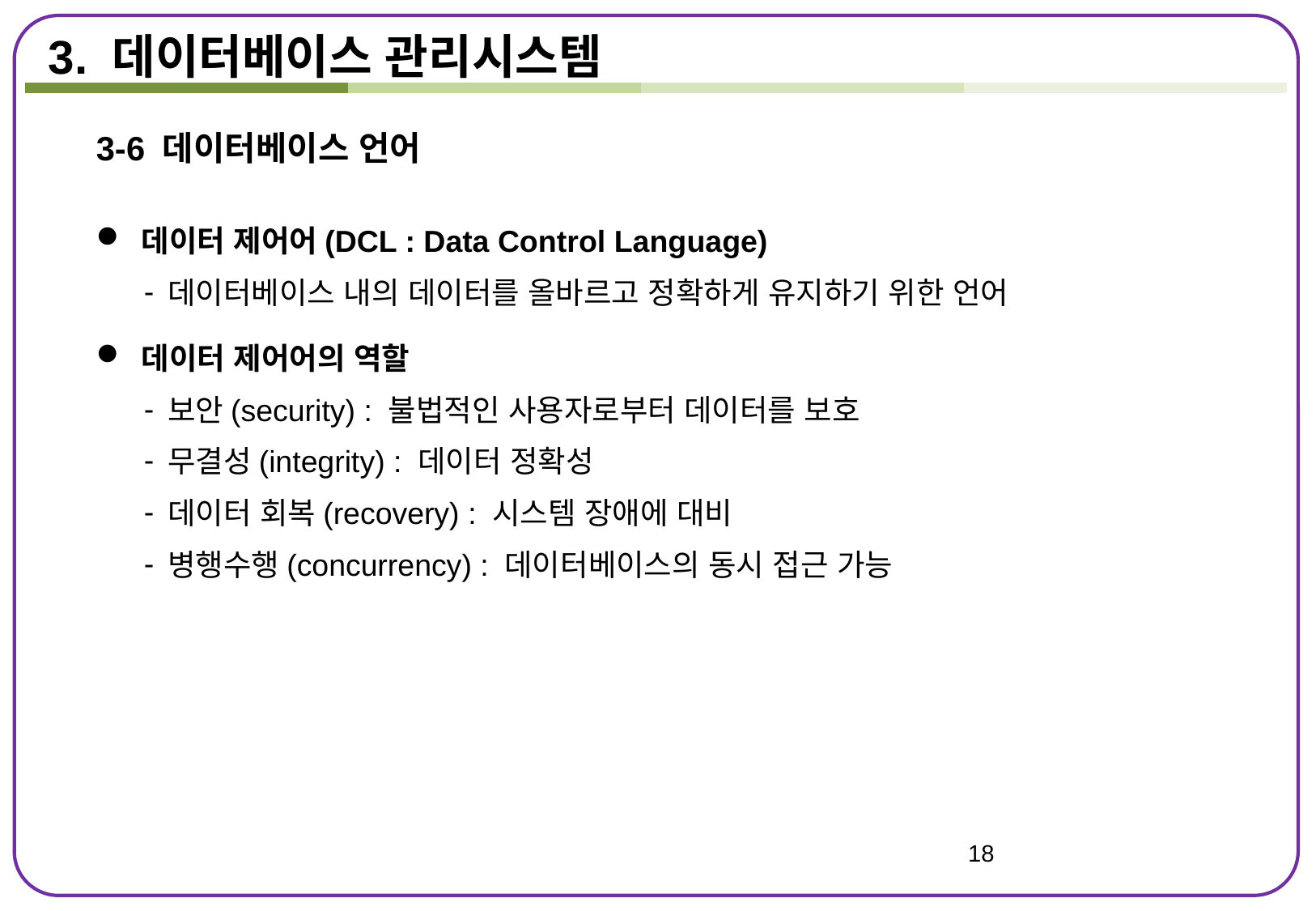

3. 데이터베이스 관리시스템
3-6 데이터베이스 언어
데이터 제어어(DCL : Data Control Language)
데이터베이스 내의 데이터를 올바르고 정확하게 유지하기 위한 언어
데이터 제어어의 역할
보안(security) : 불법적인 사용자로부터 데이터를 보호
무결성(integrity) : 데이터 정확성
데이터 회복(recovery) : 시스템 장애에 대비
병행수행(concurrency) : 데이터베이스의 동시 접근 가능
18